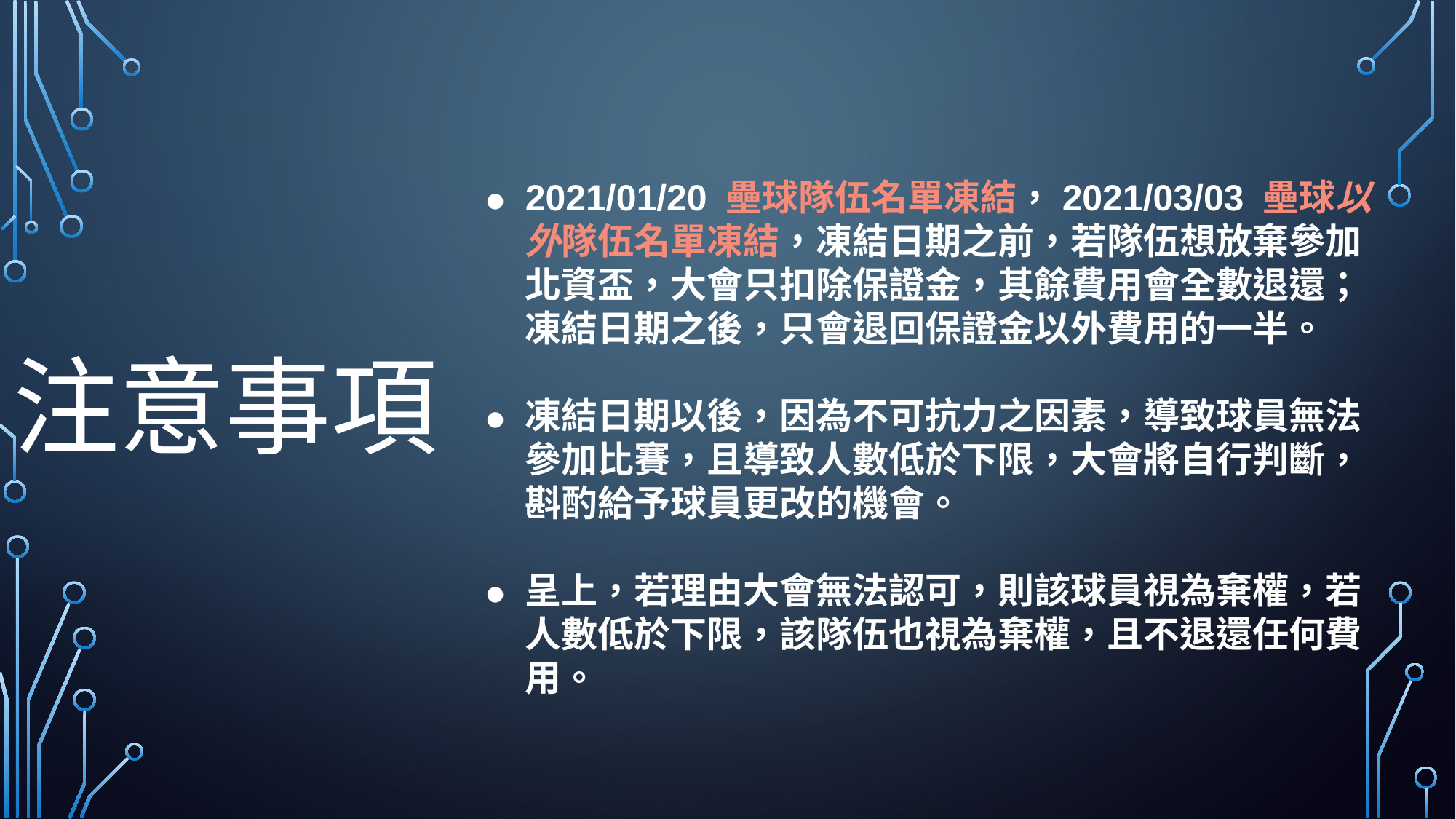

注意事項
2021/01/20 壘球隊伍名單凍結，2021/03/03 壘球以外隊伍名單凍結，凍結日期之前，若隊伍想放棄參加北資盃，大會只扣除保證金，其餘費用會全數退還；凍結日期之後，只會退回保證金以外費用的一半。

凍結日期以後，因為不可抗力之因素，導致球員無法參加比賽，且導致人數低於下限，大會將自行判斷，斟酌給予球員更改的機會。

呈上，若理由大會無法認可，則該球員視為棄權，若人數低於下限，該隊伍也視為棄權，且不退還任何費用。